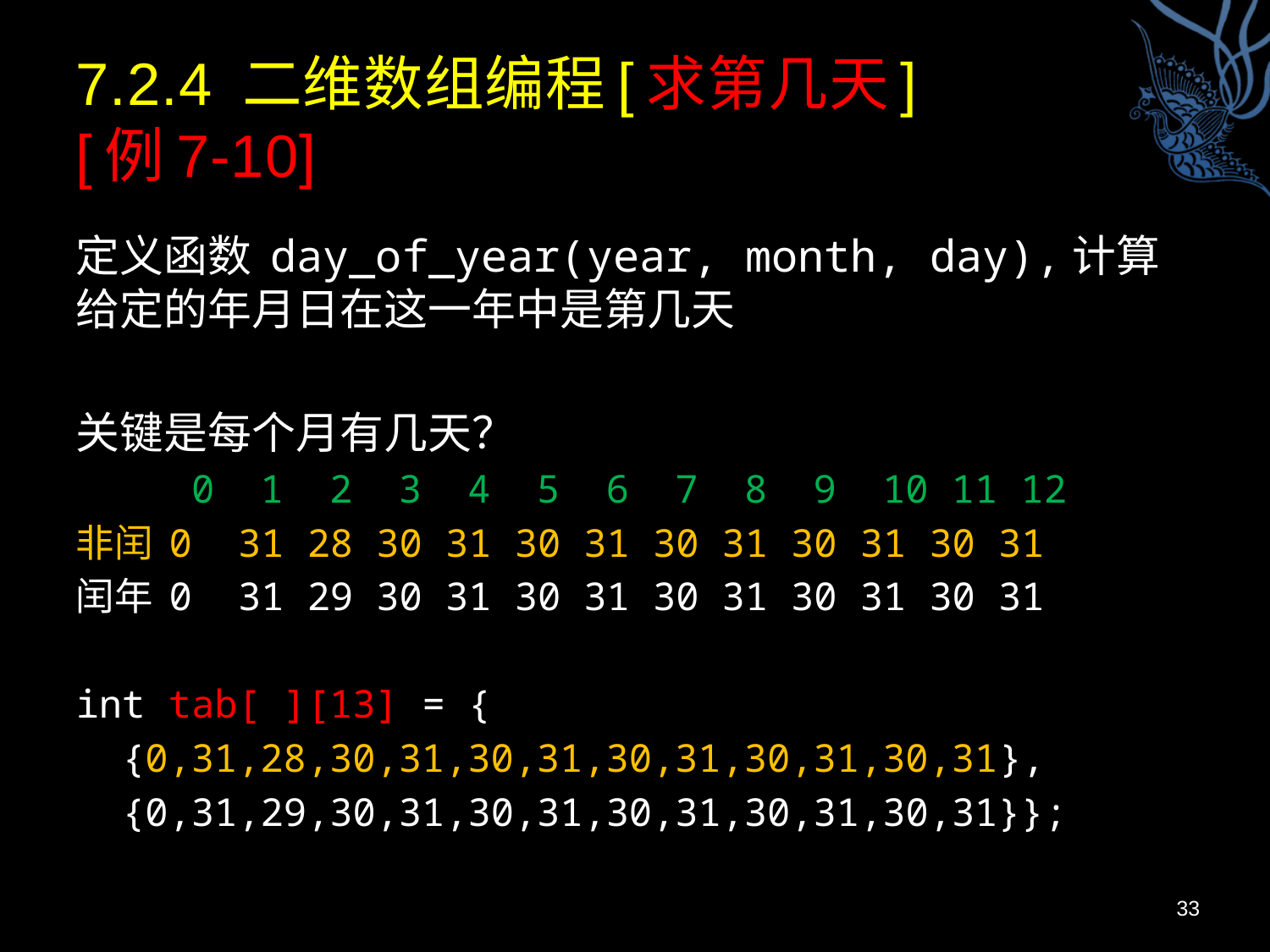

# 7.2.4 二维数组编程[求第几天] [例7-10]
定义函数 day_of_year(year, month, day),计算给定的年月日在这一年中是第几天

关键是每个月有几天？
     0  1  2  3  4  5  6  7  8  9  10 11 12
非闰 0  31 28 30 31 30 31 30 31 30 31 30 31
闰年 0  31 29 30 31 30 31 30 31 30 31 30 31

int tab[ ][13] = {
  {0,31,28,30,31,30,31,30,31,30,31,30,31},
  {0,31,29,30,31,30,31,30,31,30,31,30,31}};
33